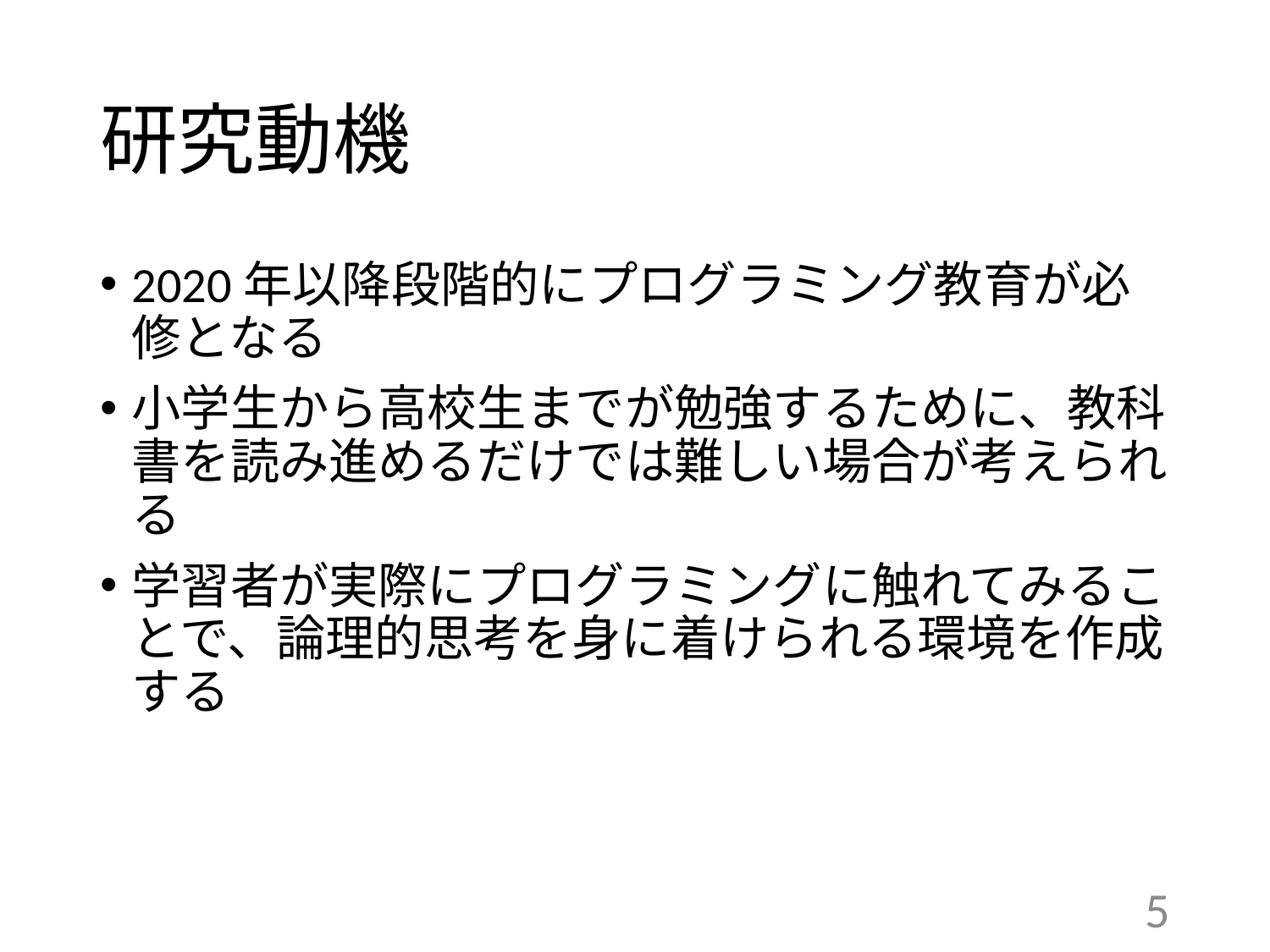

# 研究動機
2020年以降段階的にプログラミング教育が必修となる
小学生から高校生までが勉強するために、教科書を読み進めるだけでは難しい場合が考えられる
学習者が実際にプログラミングに触れてみることで、論理的思考を身に着けられる環境を作成する

5